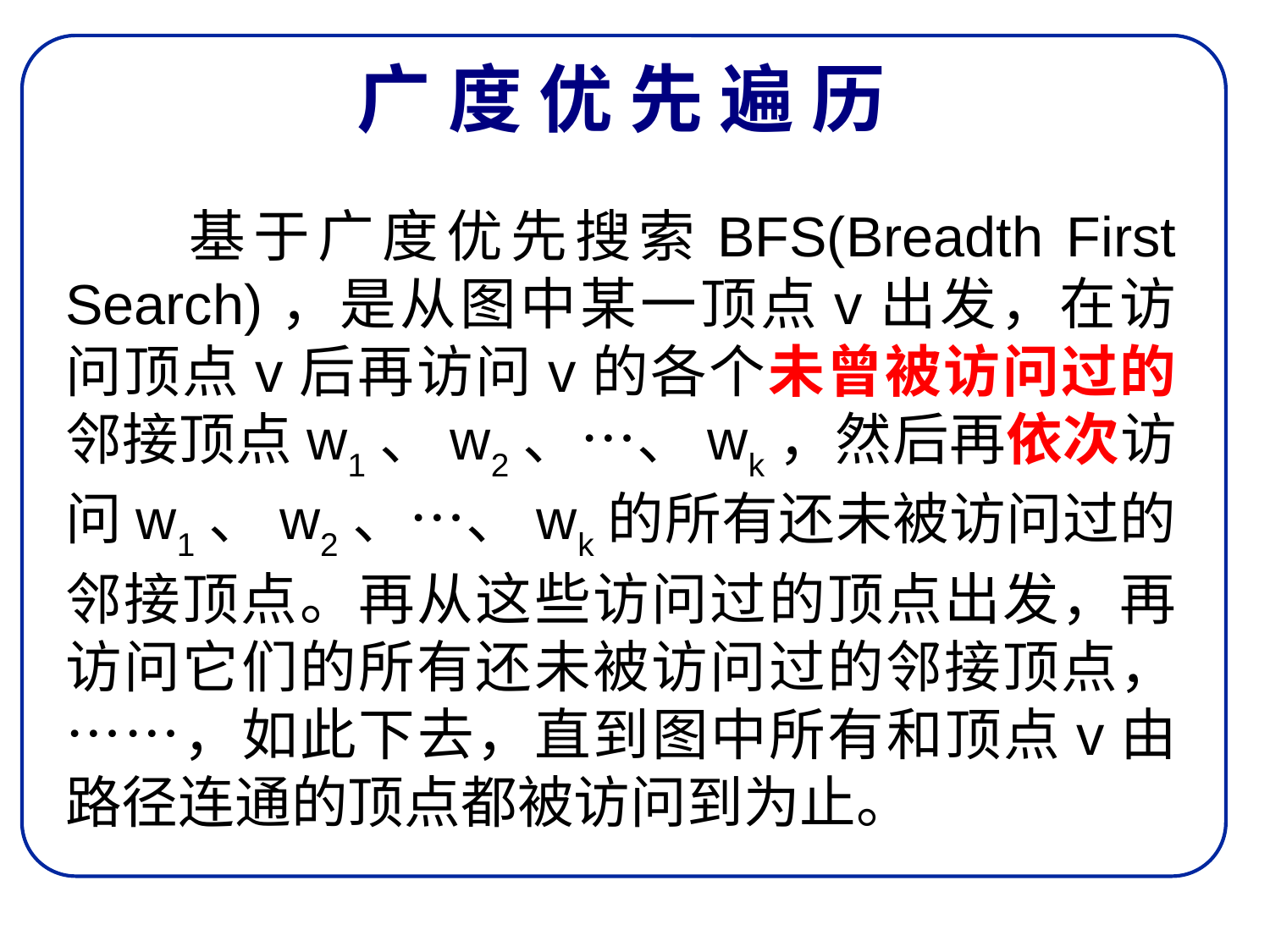

# 广 度 优 先 遍 历
     基于广度优先搜索BFS(Breadth First Search)，是从图中某一顶点v出发，在访问顶点v后再访问v的各个未曾被访问过的邻接顶点w1、w2、…、wk，然后再依次访问w1、w2、…、wk的所有还未被访问过的邻接顶点。再从这些访问过的顶点出发，再访问它们的所有还未被访问过的邻接顶点，……，如此下去，直到图中所有和顶点v由路径连通的顶点都被访问到为止。